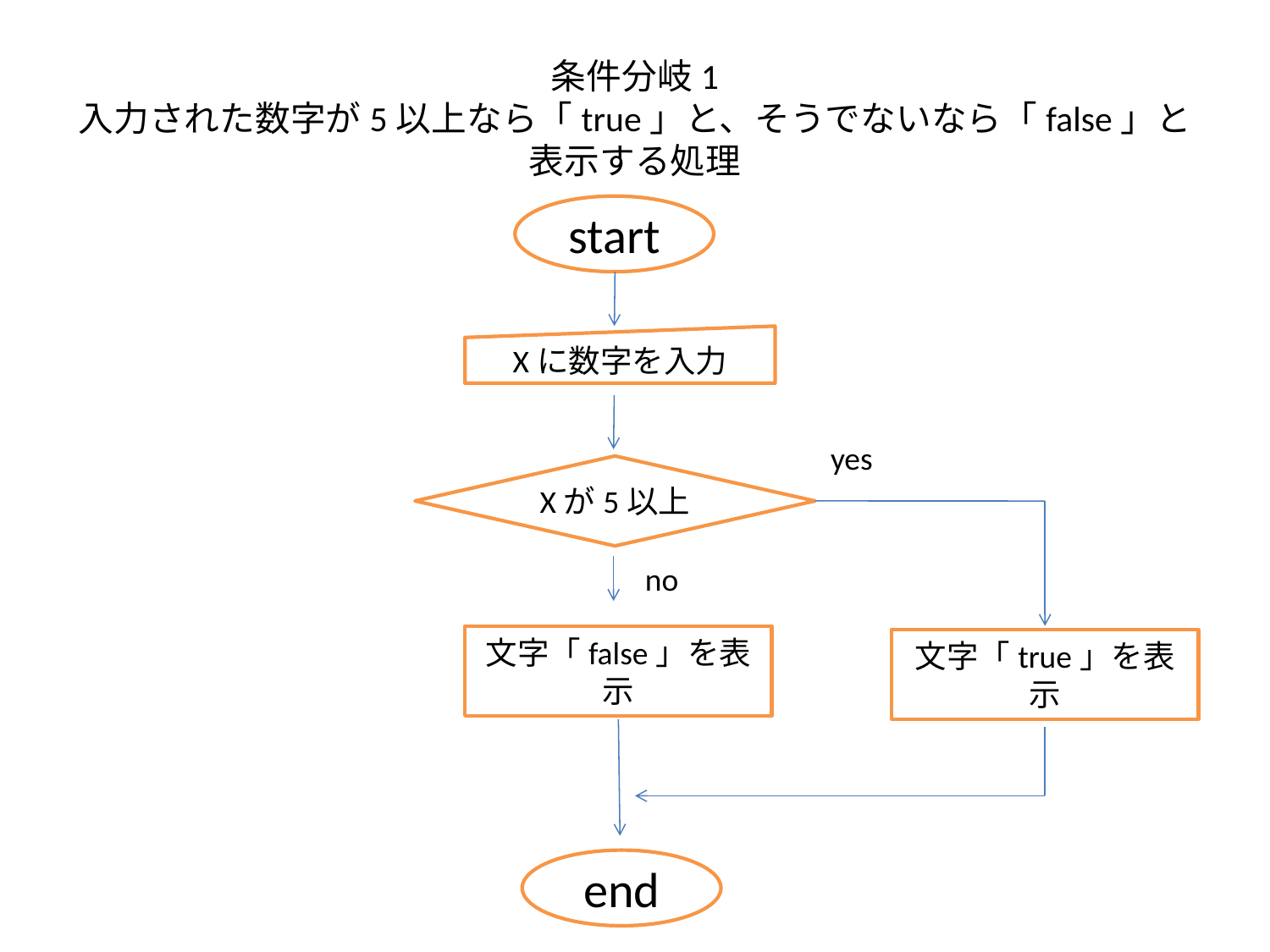

# 条件分岐1 入力された数字が5以上なら「true」と、そうでないなら「false」と表示する処理
start
Xに数字を入力
yes
Xが5以上
no
文字「false」を表示
文字「true」を表示
end